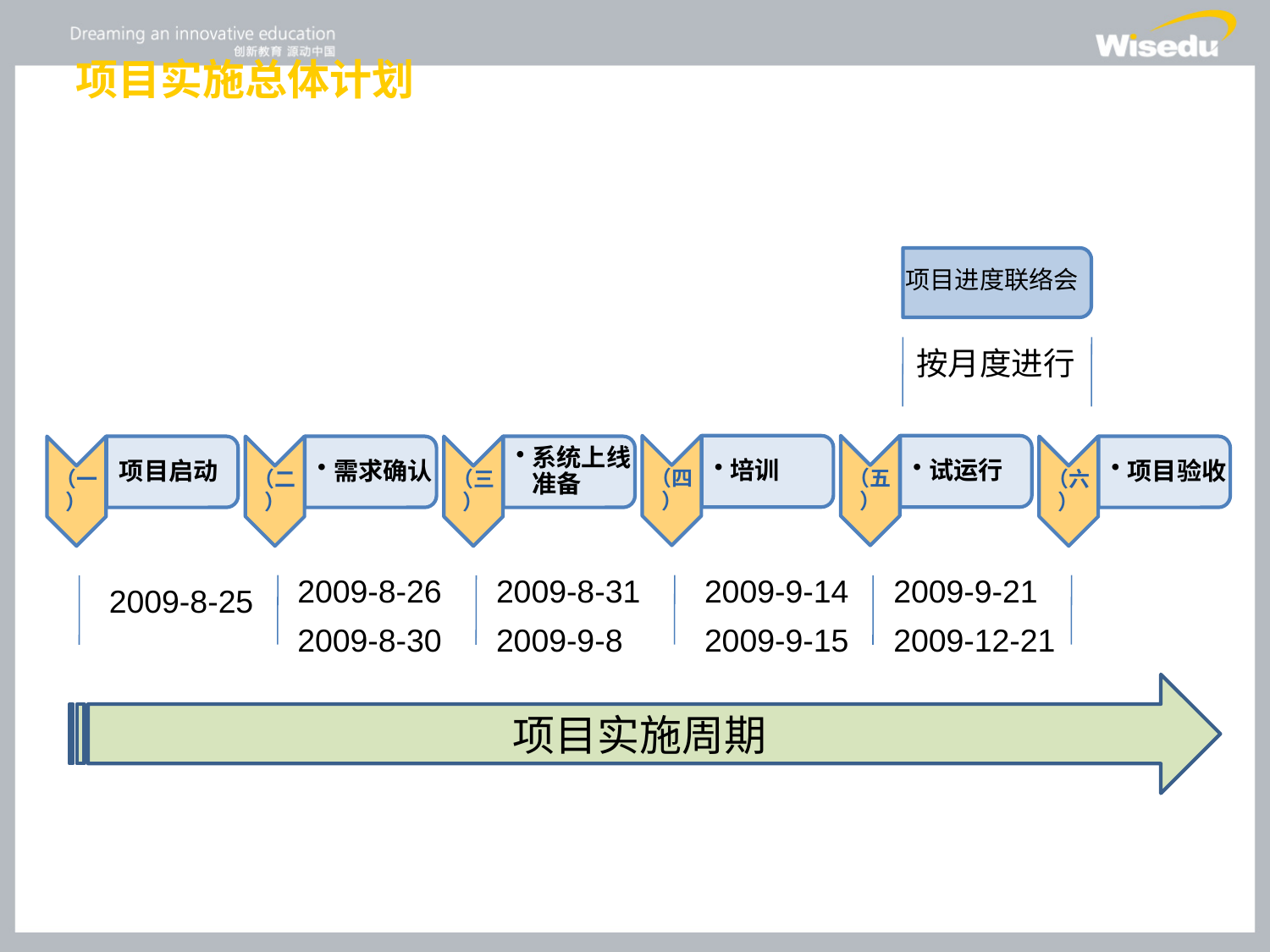

# 项目实施总体计划

项目进度联络会
按月度进行

（四）

培训

（五）

试运行

（一）

项目启动

（二）

需求确认

（三）

系统上线准备

（六）

项目验收
2009-8-26
2009-8-30
2009-8-31
2009-9-8
2009-9-14
2009-9-15
2009-9-21
2009-12-21
2009-8-25
项目实施周期